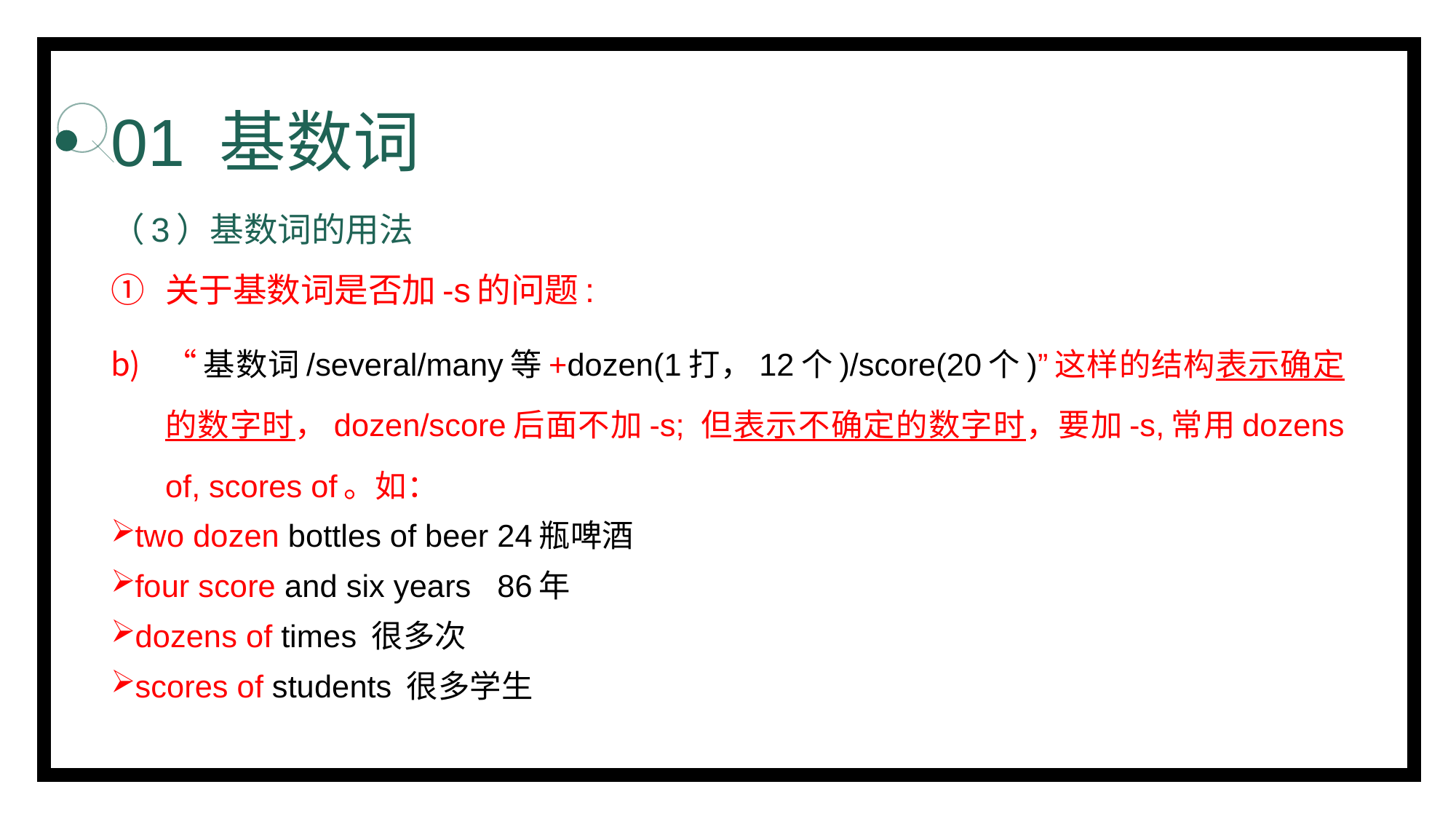

# 01 基数词
（3）基数词的用法
关于基数词是否加-s的问题:
“基数词/several/many等+dozen(1打，12个)/score(20个)”这样的结构表示确定的数字时，dozen/score后面不加-s; 但表示不确定的数字时，要加-s,常用dozens of, scores of。如：
two dozen bottles of beer 24瓶啤酒
four score and six years   86年
dozens of times 很多次
scores of students 很多学生